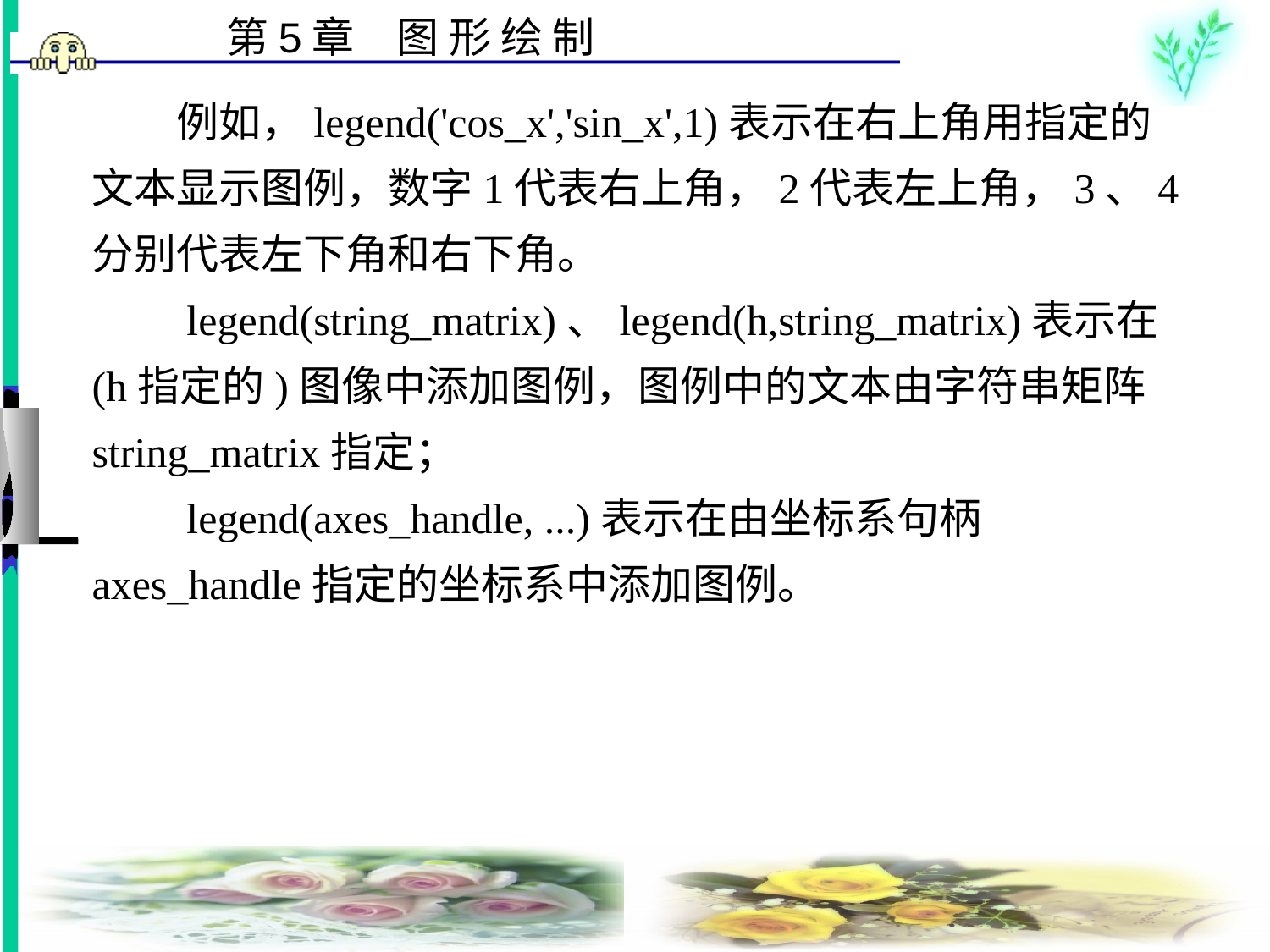

# 例如，legend('cos_x','sin_x',1)表示在右上角用指定的文本显示图例，数字1代表右上角，2代表左上角，3、4分别代表左下角和右下角。 　　legend(string_matrix)、legend(h,string_matrix)表示在(h指定的)图像中添加图例，图例中的文本由字符串矩阵string_matrix指定； 　　legend(axes_handle, ...)表示在由坐标系句柄axes_handle指定的坐标系中添加图例。